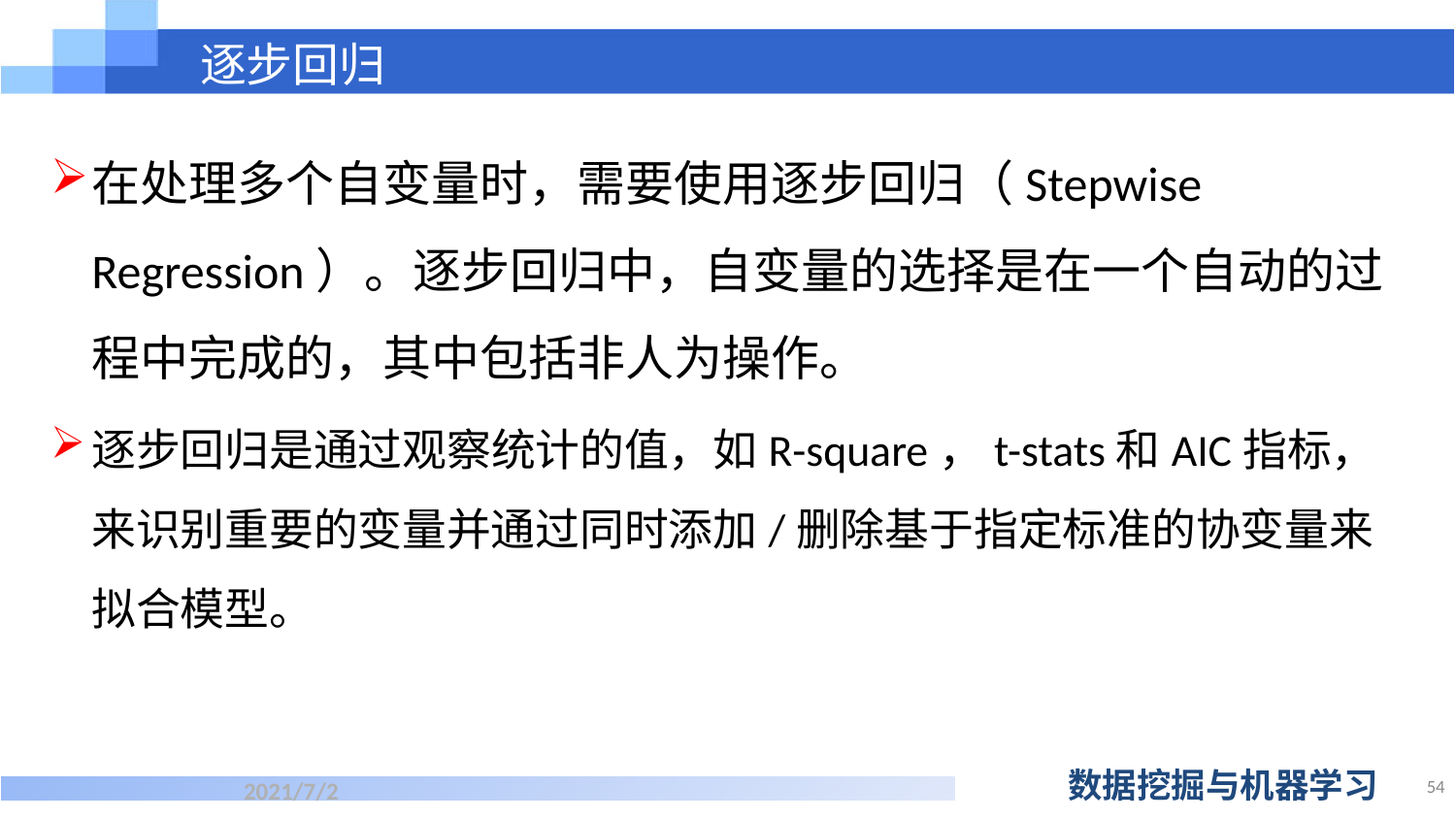

# 逐步回归
在处理多个自变量时，需要使用逐步回归（Stepwise Regression）。逐步回归中，自变量的选择是在一个自动的过程中完成的，其中包括非人为操作。
逐步回归是通过观察统计的值，如R-square，t-stats和AIC指标，来识别重要的变量并通过同时添加/删除基于指定标准的协变量来拟合模型。
54
2021/7/2